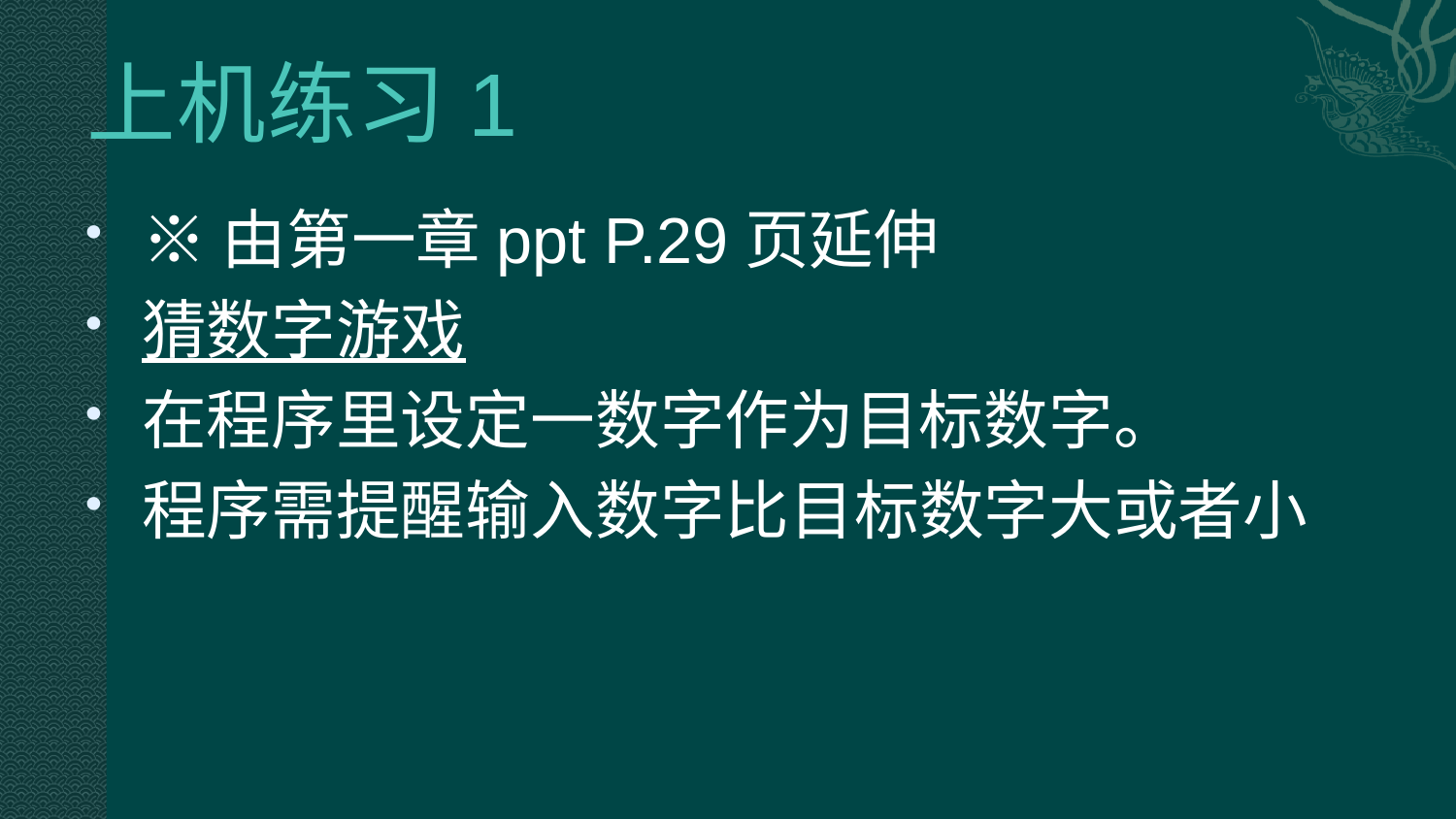

# 上机练习1
※由第一章ppt P.29页延伸
猜数字游戏
在程序里设定一数字作为目标数字。
程序需提醒输入数字比目标数字大或者小